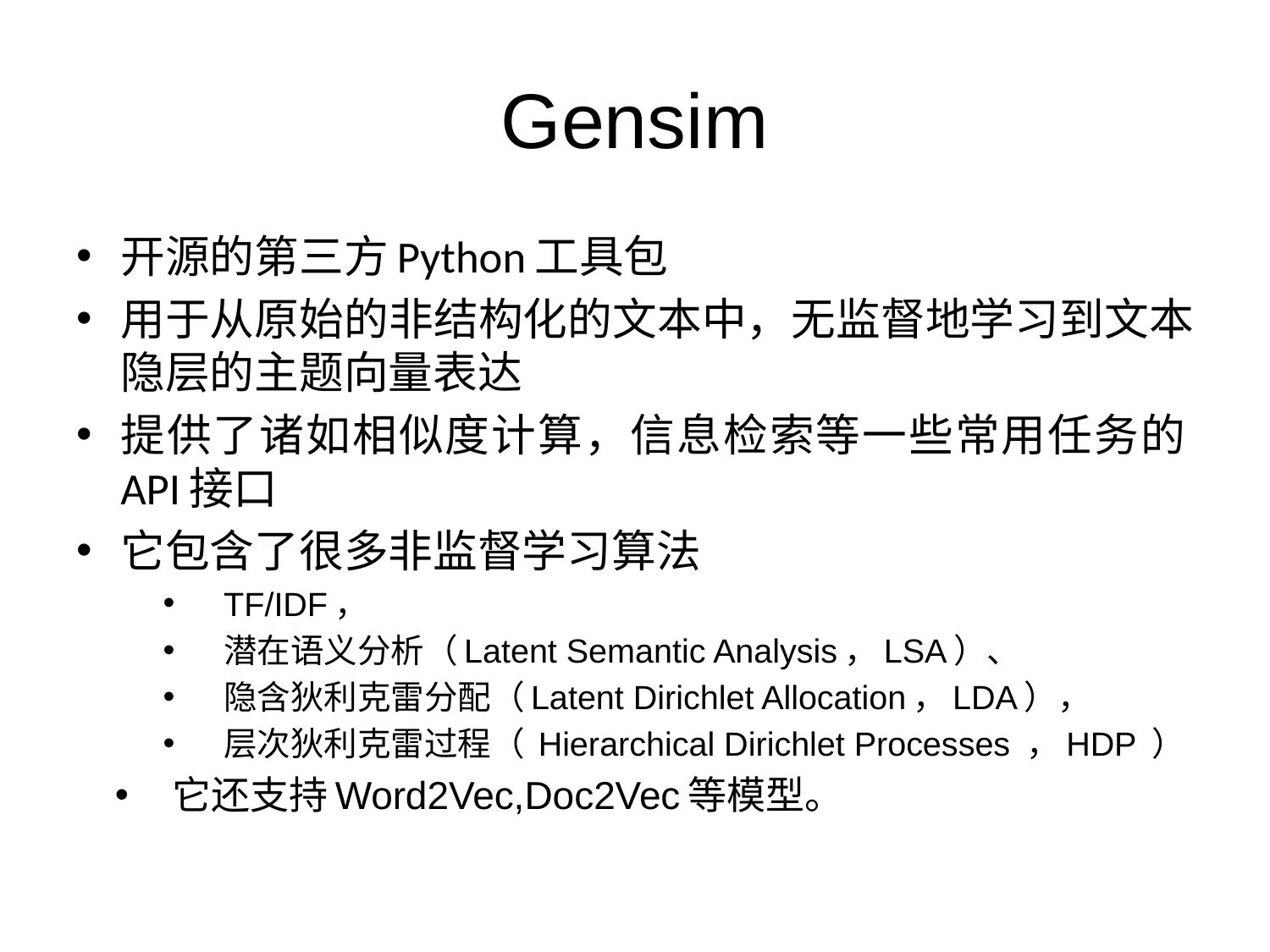

# Gensim
开源的第三方Python工具包
用于从原始的非结构化的文本中，无监督地学习到文本隐层的主题向量表达
提供了诸如相似度计算，信息检索等一些常用任务的API接口
它包含了很多非监督学习算法
TF/IDF，
潜在语义分析（Latent Semantic Analysis，LSA）、
隐含狄利克雷分配（Latent Dirichlet Allocation，LDA），
层次狄利克雷过程（ Hierarchical Dirichlet Processes ，HDP ）
它还支持Word2Vec,Doc2Vec等模型。